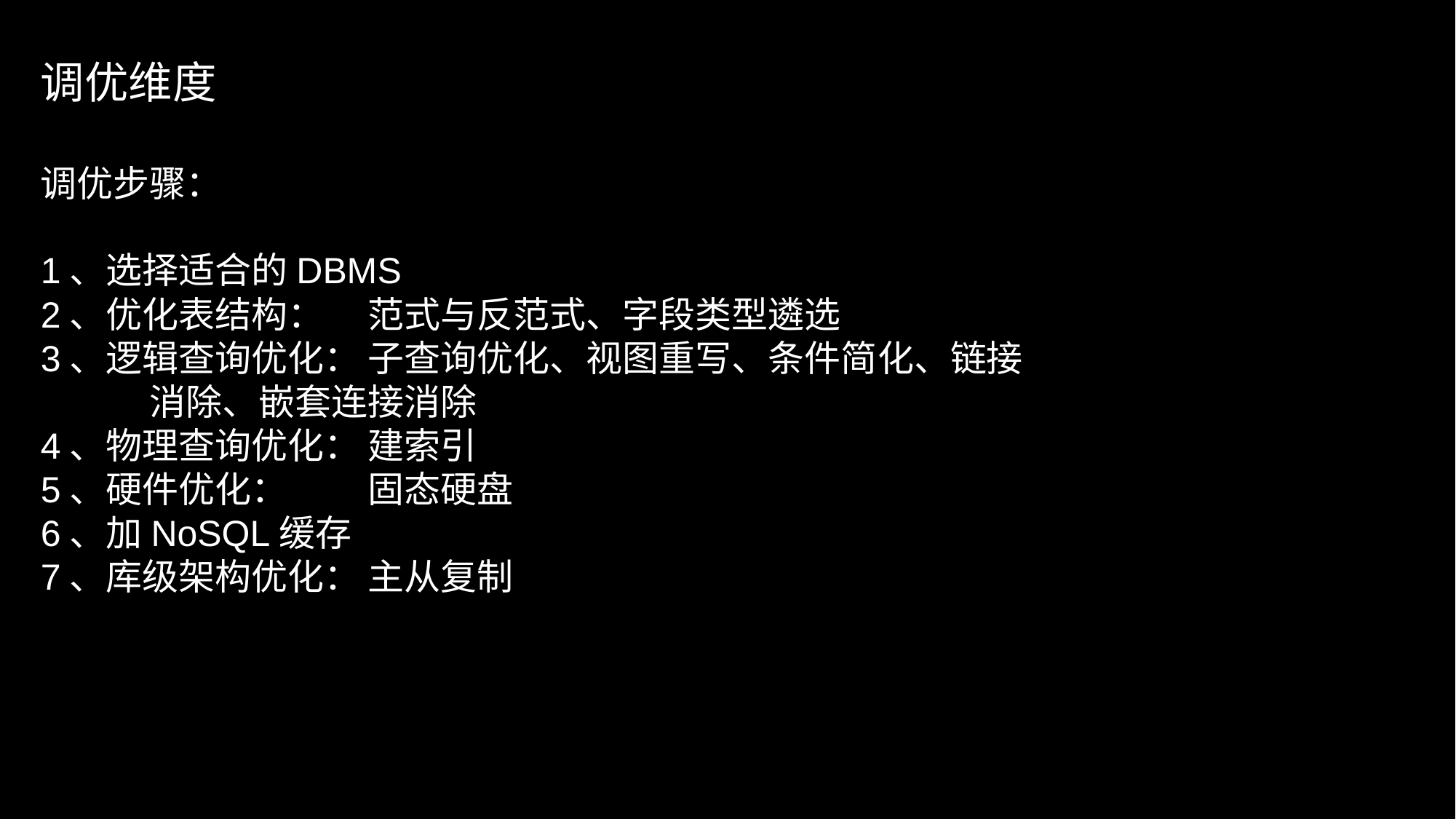

调优维度

调优步骤：

1、选择适合的DBMS
2、优化表结构：	范式与反范式、字段类型遴选
3、逻辑查询优化：	子查询优化、视图重写、条件简化、链接   	消除、嵌套连接消除
4、物理查询优化：	建索引
5、硬件优化：	固态硬盘
6、加NoSQL缓存
7、库级架构优化：	主从复制